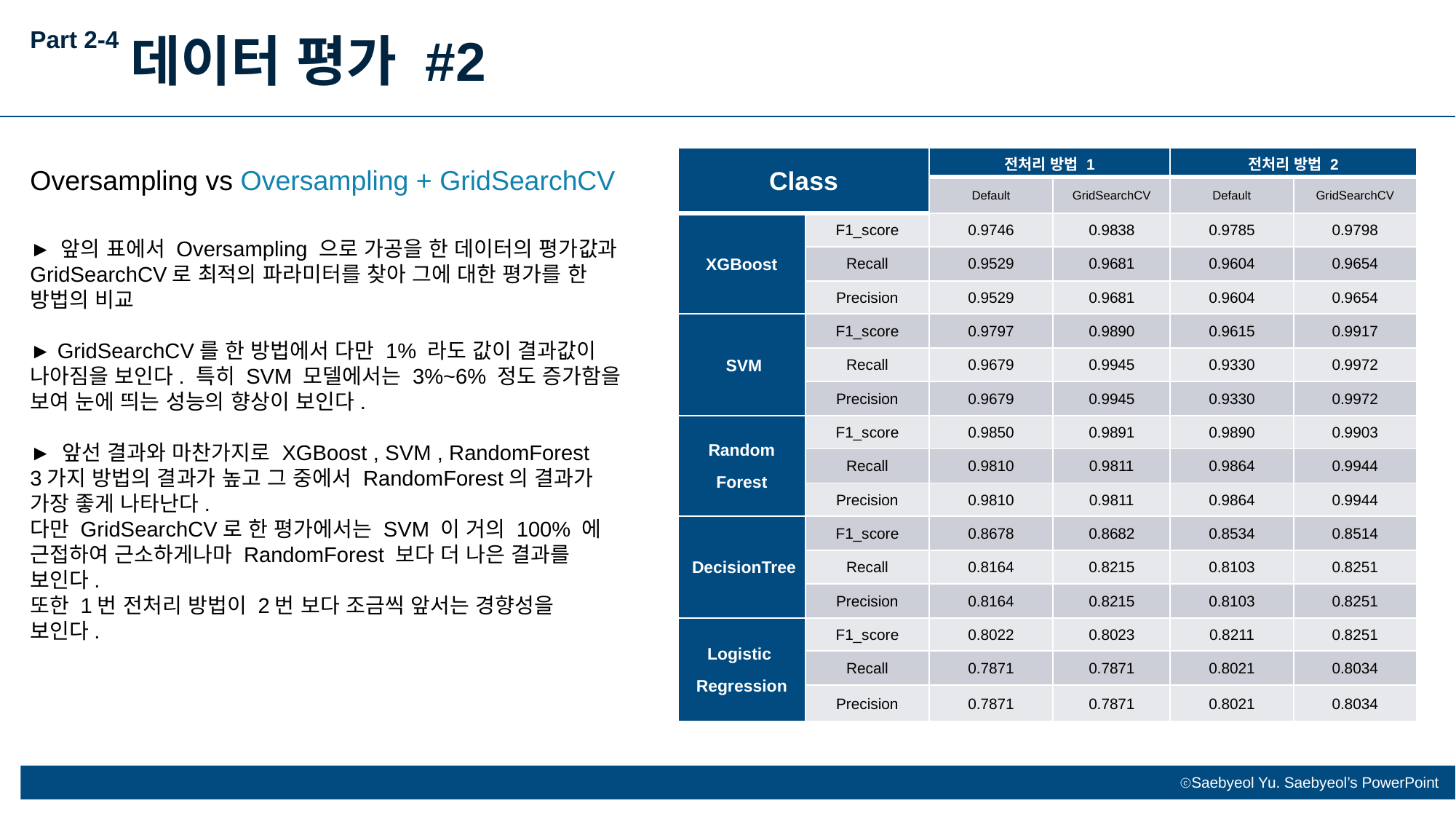

Part 2-4
데이터 평가 #2
| Class |  | 전처리 방법 1 |  | 전처리 방법 2 |  |
| --- | --- | --- | --- | --- | --- |
|  |  | Default | GridSearchCV | Default | GridSearchCV |
| XGBoost | F1\_score | 0.9746 | 0.9838 | 0.9785 | 0.9798 |
|  | Recall | 0.9529 | 0.9681 | 0.9604 | 0.9654 |
|  | Precision | 0.9529 | 0.9681 | 0.9604 | 0.9654 |
| SVM | F1\_score | 0.9797 | 0.9890 | 0.9615 | 0.9917 |
|  | Recall | 0.9679 | 0.9945 | 0.9330 | 0.9972 |
|  | Precision | 0.9679 | 0.9945 | 0.9330 | 0.9972 |
| Random Forest | F1\_score | 0.9850 | 0.9891 | 0.9890 | 0.9903 |
|  | Recall | 0.9810 | 0.9811 | 0.9864 | 0.9944 |
|  | Precision | 0.9810 | 0.9811 | 0.9864 | 0.9944 |
| DecisionTree | F1\_score | 0.8678 | 0.8682 | 0.8534 | 0.8514 |
|  | Recall | 0.8164 | 0.8215 | 0.8103 | 0.8251 |
|  | Precision | 0.8164 | 0.8215 | 0.8103 | 0.8251 |
| Logistic Regression | F1\_score | 0.8022 | 0.8023 | 0.8211 | 0.8251 |
|  | Recall | 0.7871 | 0.7871 | 0.8021 | 0.8034 |
|  | Precision | 0.7871 | 0.7871 | 0.8021 | 0.8034 |
Oversampling vs Oversampling + GridSearchCV
► 앞의 표에서 Oversampling 으로 가공을 한 데이터의 평가값과 GridSearchCV로 최적의 파라미터를 찾아 그에 대한 평가를 한 방법의 비교

► GridSearchCV를 한 방법에서 다만 1% 라도 값이 결과값이   나아짐을 보인다. 특히 SVM 모델에서는 3%~6% 정도 증가함을  보여 눈에 띄는 성능의 향상이 보인다.

► 앞선 결과와 마찬가지로 XGBoost , SVM , RandomForest      3가지 방법의 결과가 높고 그 중에서 RandomForest의 결과가  가장 좋게 나타난다.
다만 GridSearchCV로 한 평가에서는 SVM 이 거의 100% 에    근접하여 근소하게나마 RandomForest 보다 더 나은 결과를     보인다.
또한 1번 전처리 방법이 2번 보다 조금씩 앞서는 경향성을        보인다.